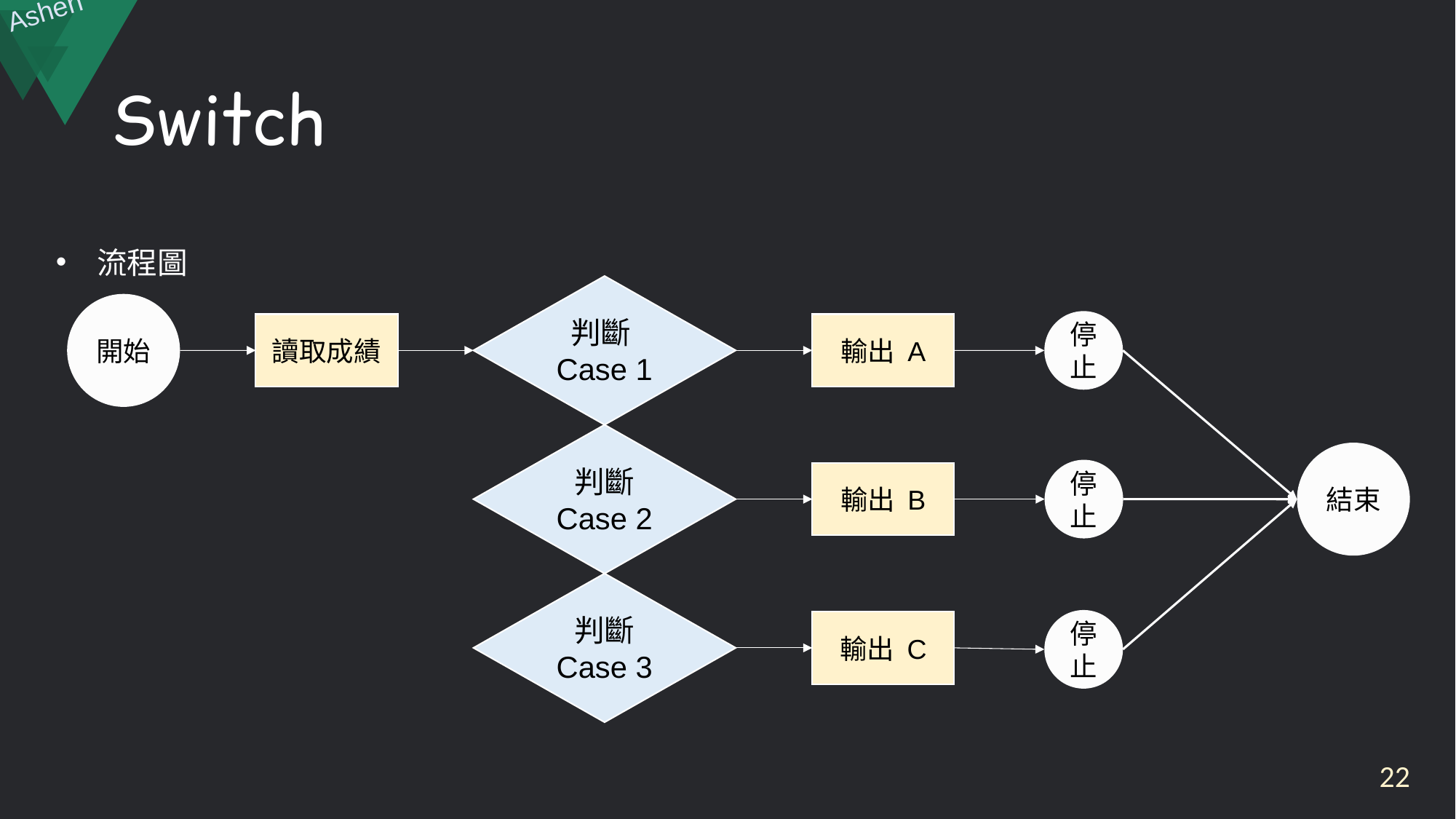

# Switch
流程圖
判斷Case 1
開始
停止
讀取成績
輸出 A
判斷
Case 2
結束
停止
輸出 B
判斷
Case 3
停止
輸出 C
22